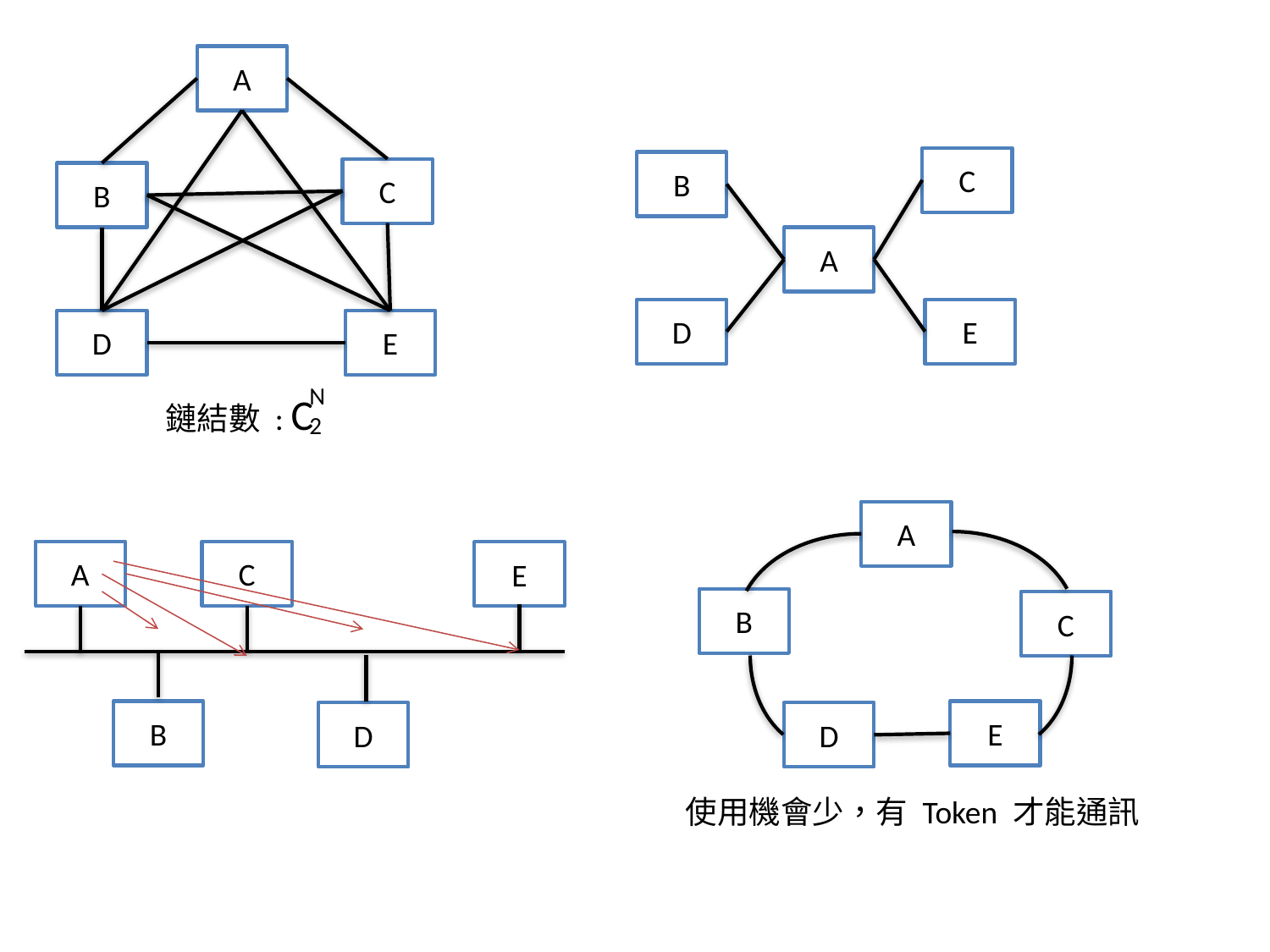

A
C
B
D
E
C
B
A
D
E
N
2
鏈結數 : C

A
A
C
E
B
D

B
C
E
D
使用機會少，有 Token 才能通訊